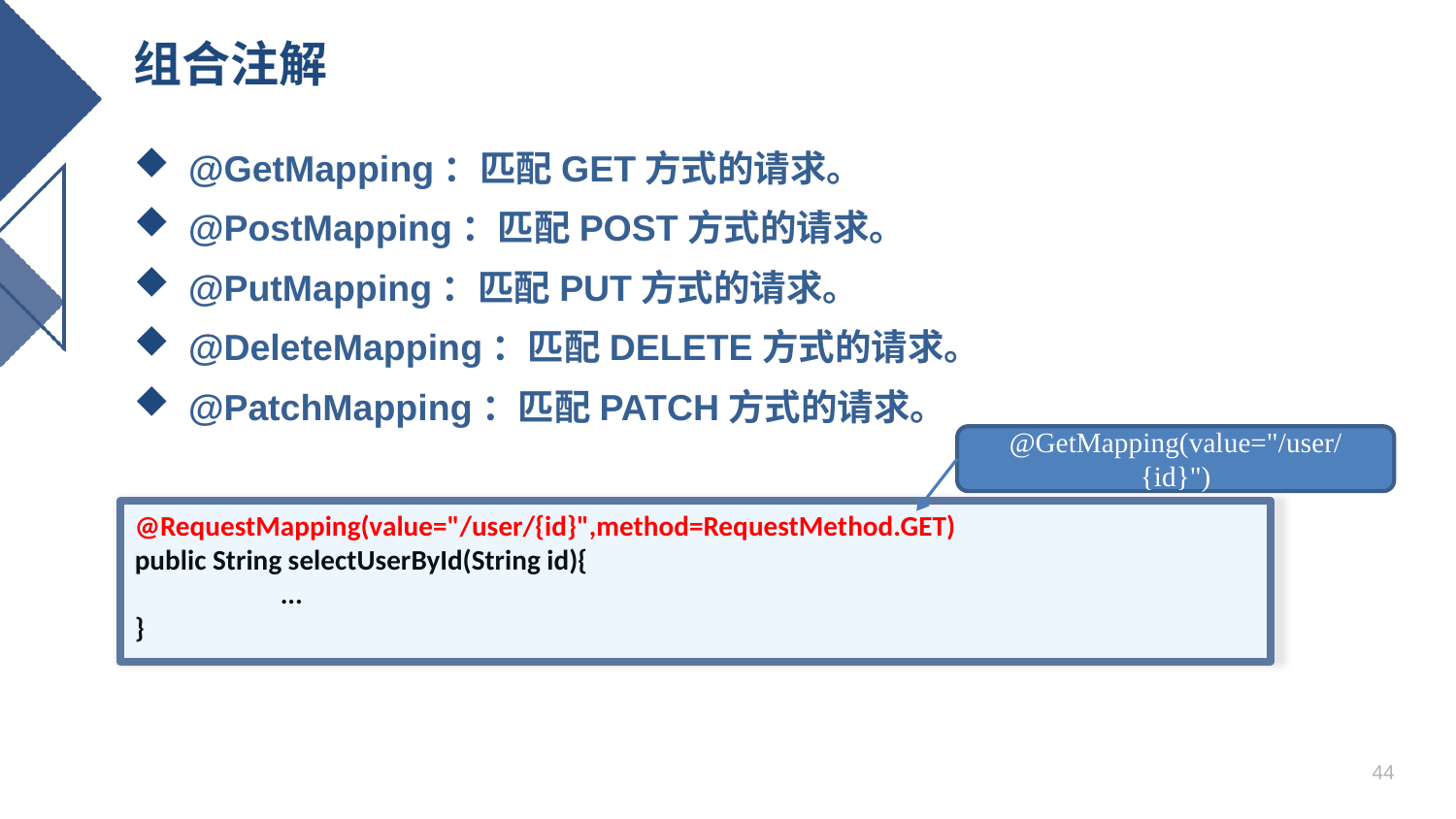

# 组合注解
@GetMapping：匹配GET方式的请求。
@PostMapping：匹配POST方式的请求。
@PutMapping：匹配PUT方式的请求。
@DeleteMapping：匹配DELETE方式的请求。
@PatchMapping：匹配PATCH方式的请求。

@GetMapping(value="/user/{id}")
@RequestMapping(value="/user/{id}",method=RequestMethod.GET)
public String selectUserById(String id){
	...
}

44